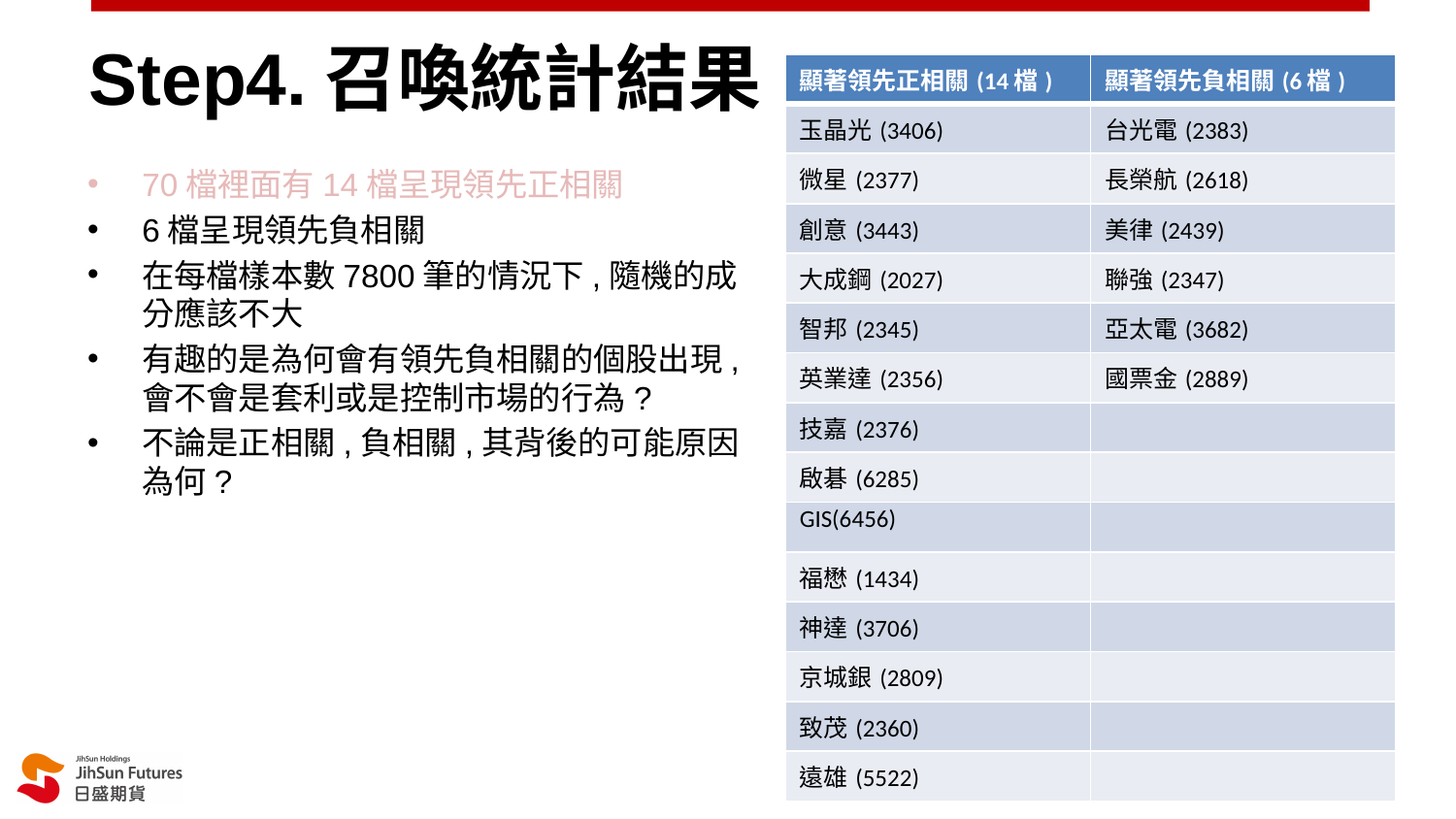

# Step4.召喚統計結果
| 顯著領先正相關(14檔) | 顯著領先負相關(6檔) |
| --- | --- |
| 玉晶光(3406) | 台光電(2383) |
| 微星(2377) | 長榮航(2618) |
| 創意(3443) | 美律(2439) |
| 大成鋼(2027) | 聯強(2347) |
| 智邦(2345) | 亞太電(3682) |
| 英業達(2356) | 國票金(2889) |
| 技嘉(2376) |  |
| 啟碁(6285) |  |
| GIS(6456) |  |
| 福懋(1434) |  |
| 神達(3706) |  |
| 京城銀(2809) |  |
| 致茂(2360) |  |
| 遠雄(5522) |  |
70檔裡面有14檔呈現領先正相關
6檔呈現領先負相關
在每檔樣本數7800筆的情況下,隨機的成分應該不大
有趣的是為何會有領先負相關的個股出現,會不會是套利或是控制市場的行為?
不論是正相關,負相關,其背後的可能原因為何?